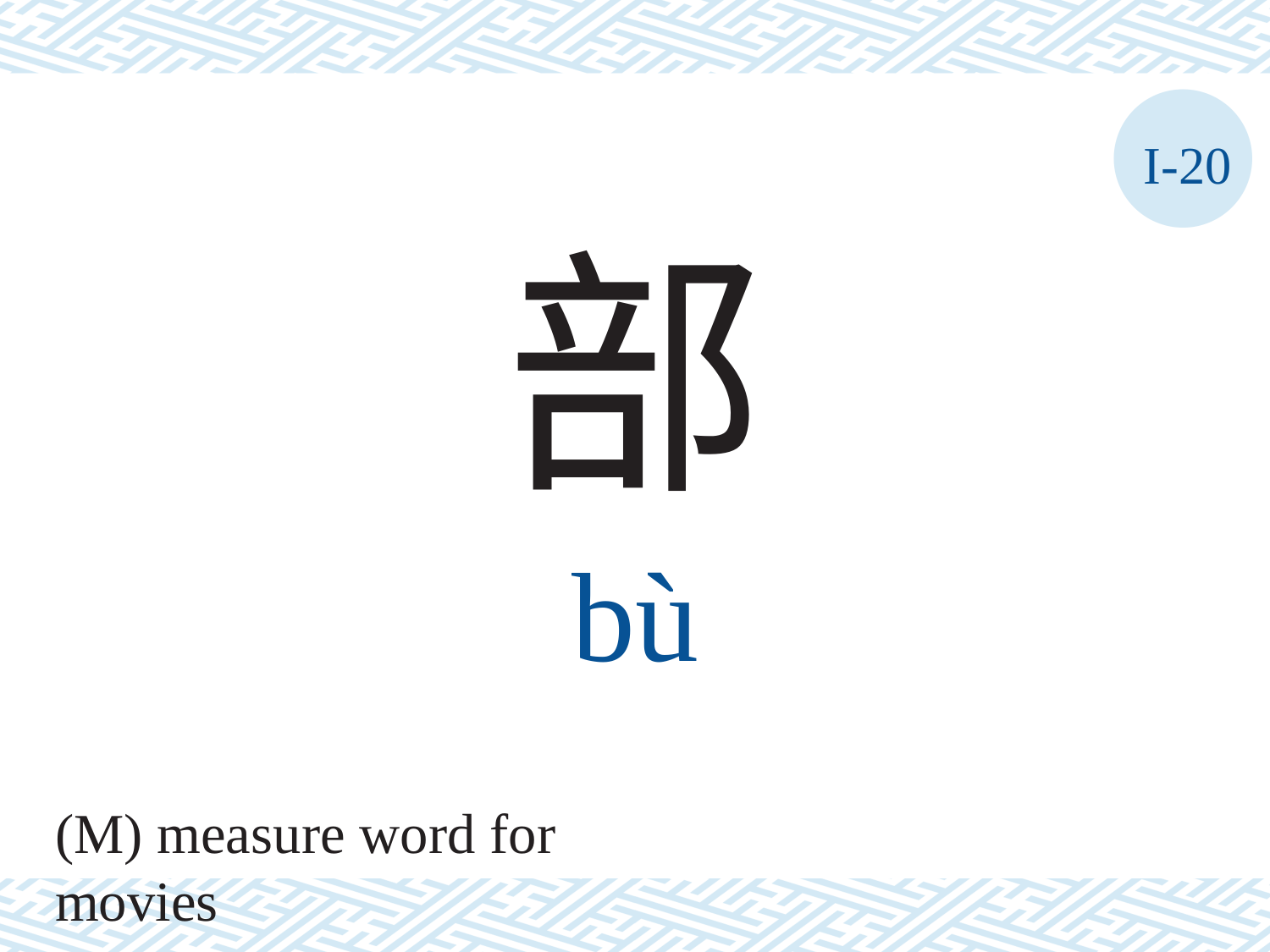

I-20
部
bù
(M) measure word for movies